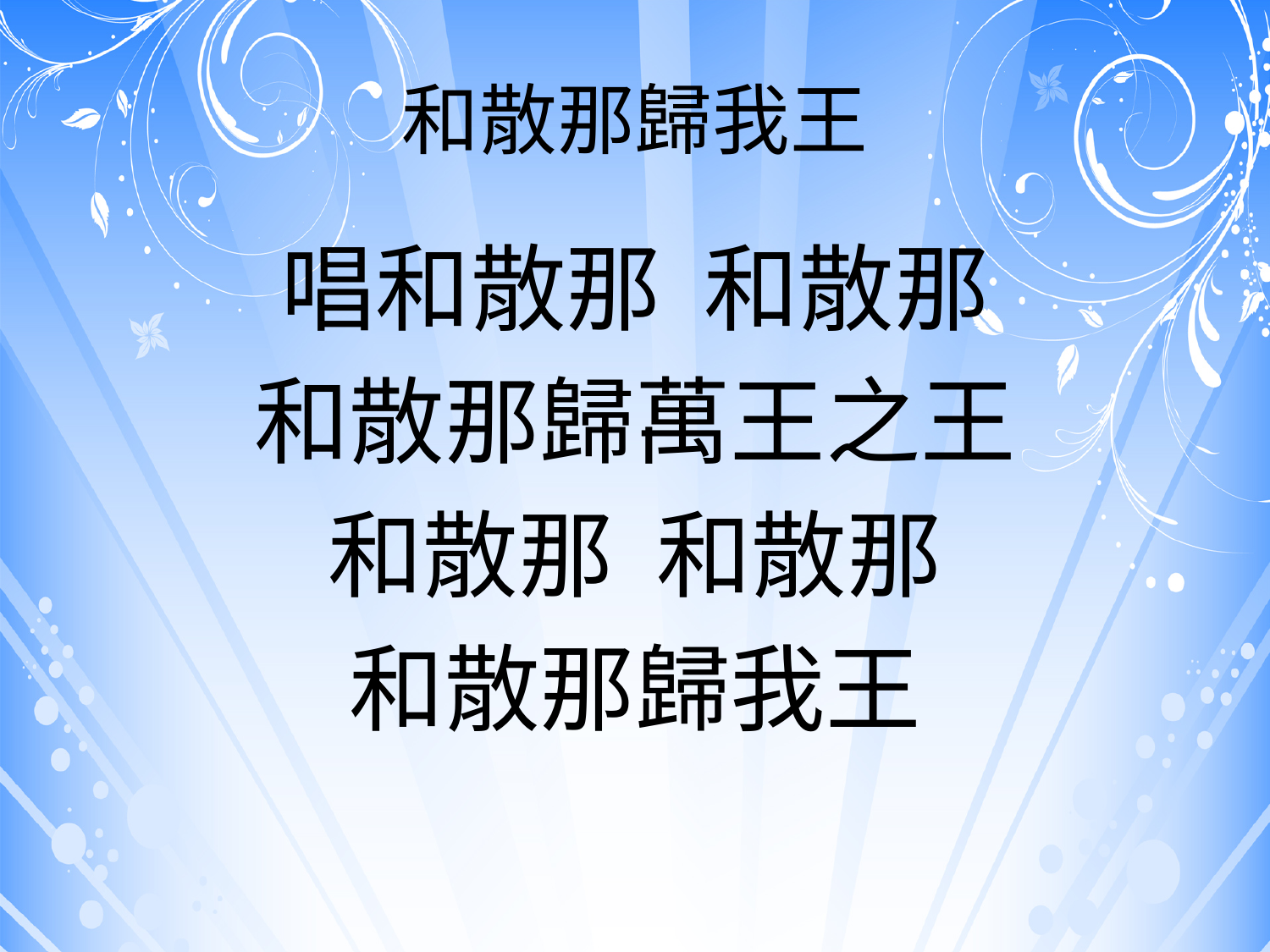

# 和散那歸我王
唱和散那  和散那
和散那歸萬王之王
和散那  和散那
和散那歸我王